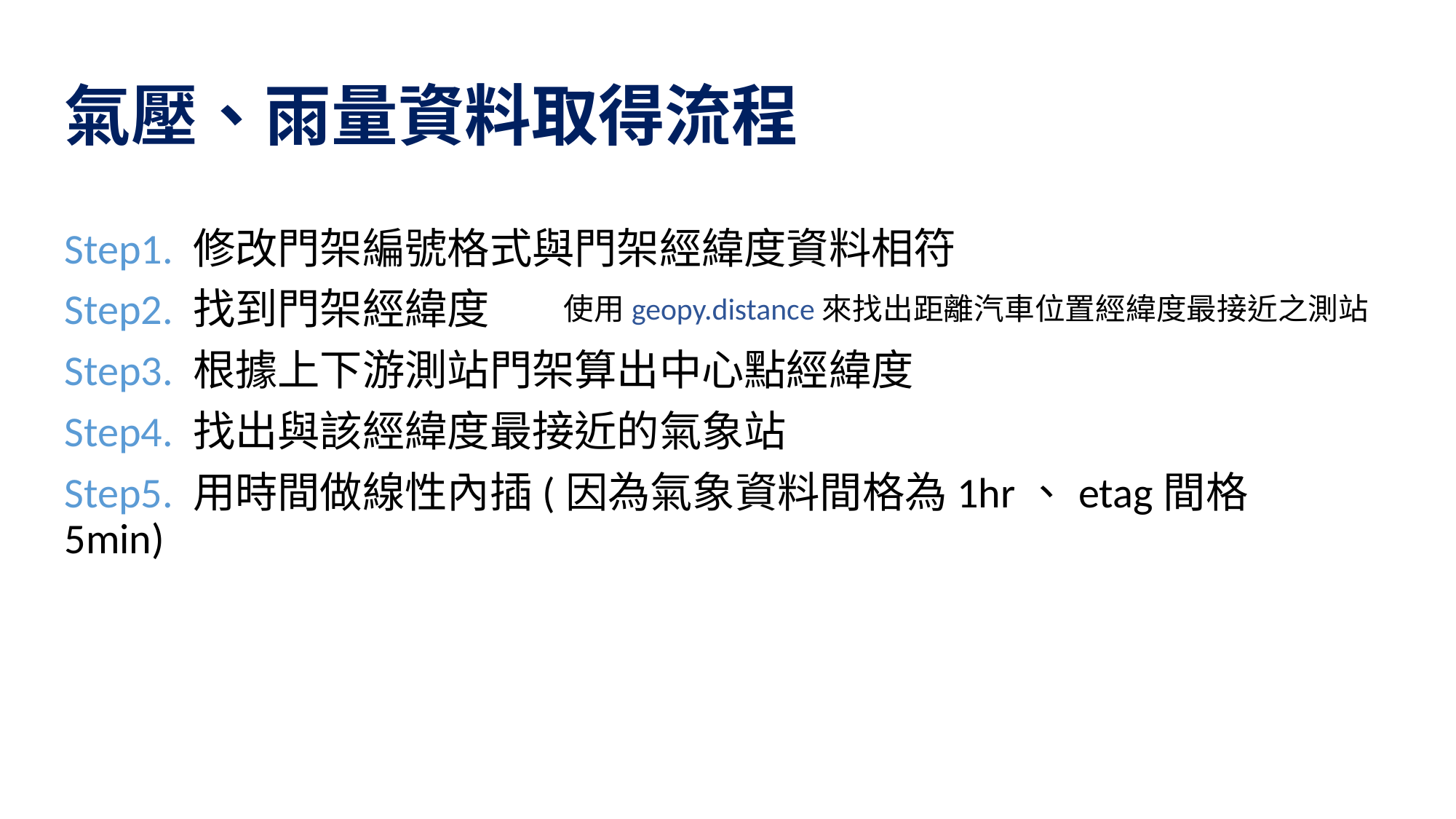

# 氣壓、雨量資料取得流程
Step1. 修改門架編號格式與門架經緯度資料相符
Step2. 找到門架經緯度
Step3. 根據上下游測站門架算出中心點經緯度
Step4. 找出與該經緯度最接近的氣象站
Step5. 用時間做線性內插(因為氣象資料間格為1hr、etag間格5min)

使用geopy.distance來找出距離汽車位置經緯度最接近之測站